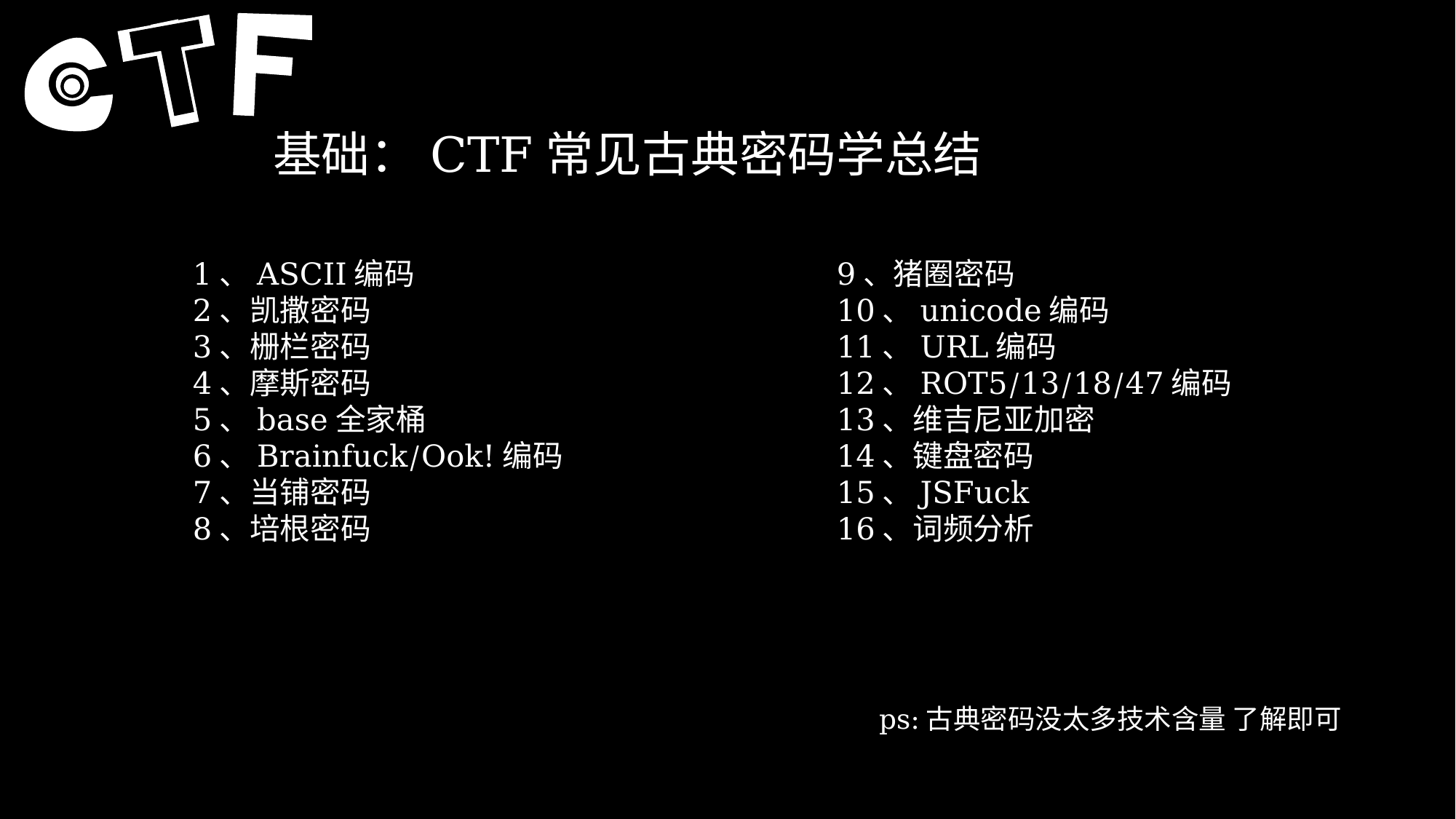

基础：CTF常见古典密码学总结
1、ASCII编码
2、凯撒密码
3、栅栏密码
4、摩斯密码
5、base全家桶
6、Brainfuck/Ook!编码
7、当铺密码
8、培根密码

9、猪圈密码
10、unicode编码
11、URL编码
12、ROT5/13/18/47编码
13、维吉尼亚加密
14、键盘密码
15、JSFuck
16、词频分析
RI

ps:古典密码没太多技术含量 了解即可